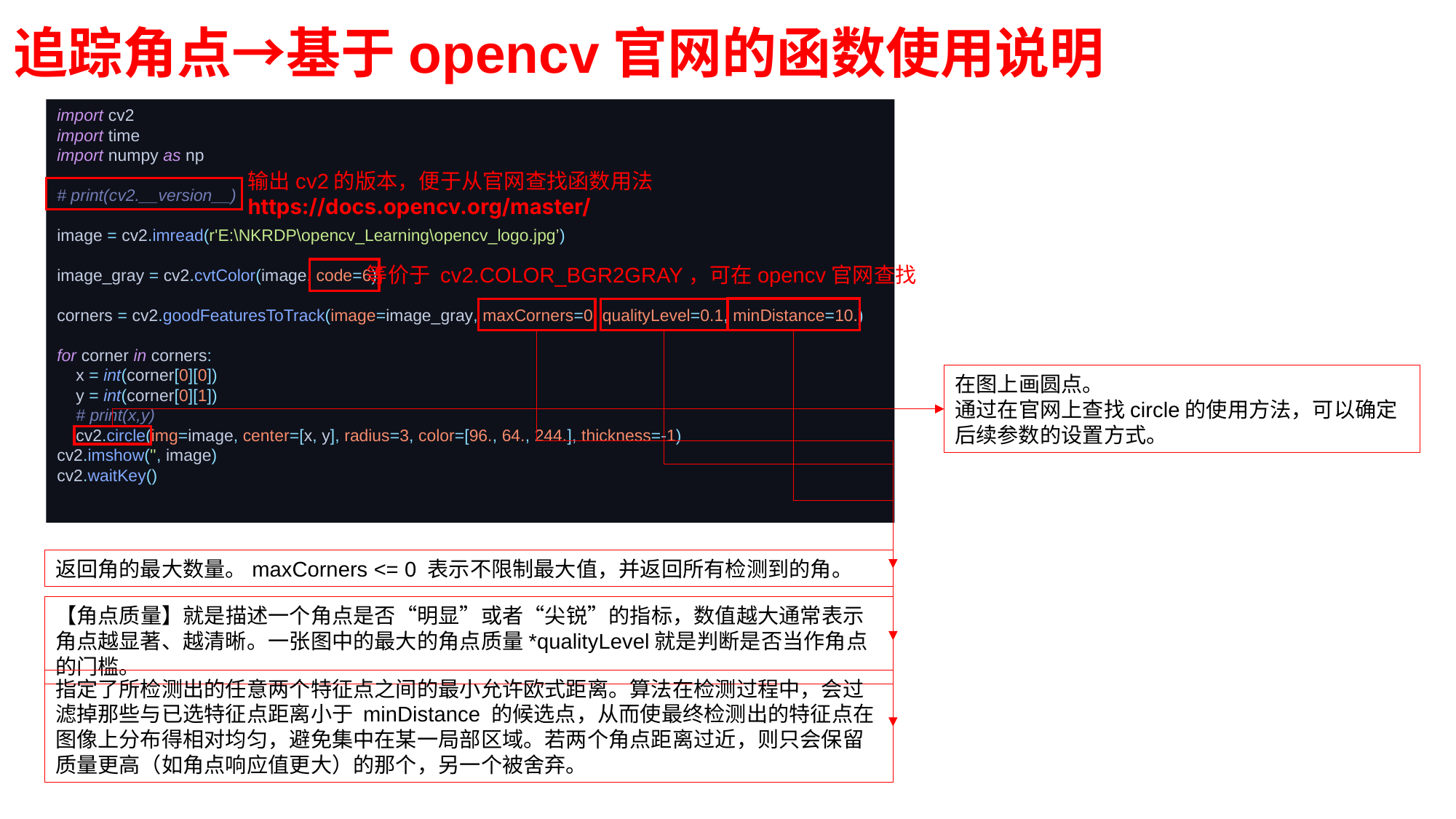

追踪角点→基于opencv官网的函数使用说明
import cv2
import time
import numpy as np
# print(cv2.__version__)
image = cv2.imread(r'E:\NKRDP\opencv_Learning\opencv_logo.jpg’)
image_gray = cv2.cvtColor(image, code=6)
corners = cv2.goodFeaturesToTrack(image=image_gray, maxCorners=0, qualityLevel=0.1, minDistance=10.)
for corner in corners:
    x = int(corner[0][0])
    y = int(corner[0][1])
    # print(x,y)
    cv2.circle(img=image, center=[x, y], radius=3, color=[96., 64., 244.], thickness=-1)
cv2.imshow('', image)
cv2.waitKey()
输出cv2的版本，便于从官网查找函数用法
https://docs.opencv.org/master/

等价于 cv2.COLOR_BGR2GRAY，可在opencv官网查找

在图上画圆点。
通过在官网上查找circle的使用方法，可以确定后续参数的设置方式。

返回角的最大数量。maxCorners <= 0 表示不限制最大值，并返回所有检测到的角。
【角点质量】就是描述一个角点是否“明显”或者“尖锐”的指标，数值越大通常表示角点越显著、越清晰。一张图中的最大的角点质量*qualityLevel就是判断是否当作角点的门槛。
指定了所检测出的任意两个特征点之间的最小允许欧式距离。算法在检测过程中，会过滤掉那些与已选特征点距离小于 minDistance 的候选点，从而使最终检测出的特征点在图像上分布得相对均匀，避免集中在某一局部区域。若两个角点距离过近，则只会保留质量更高（如角点响应值更大）的那个，另一个被舍弃。